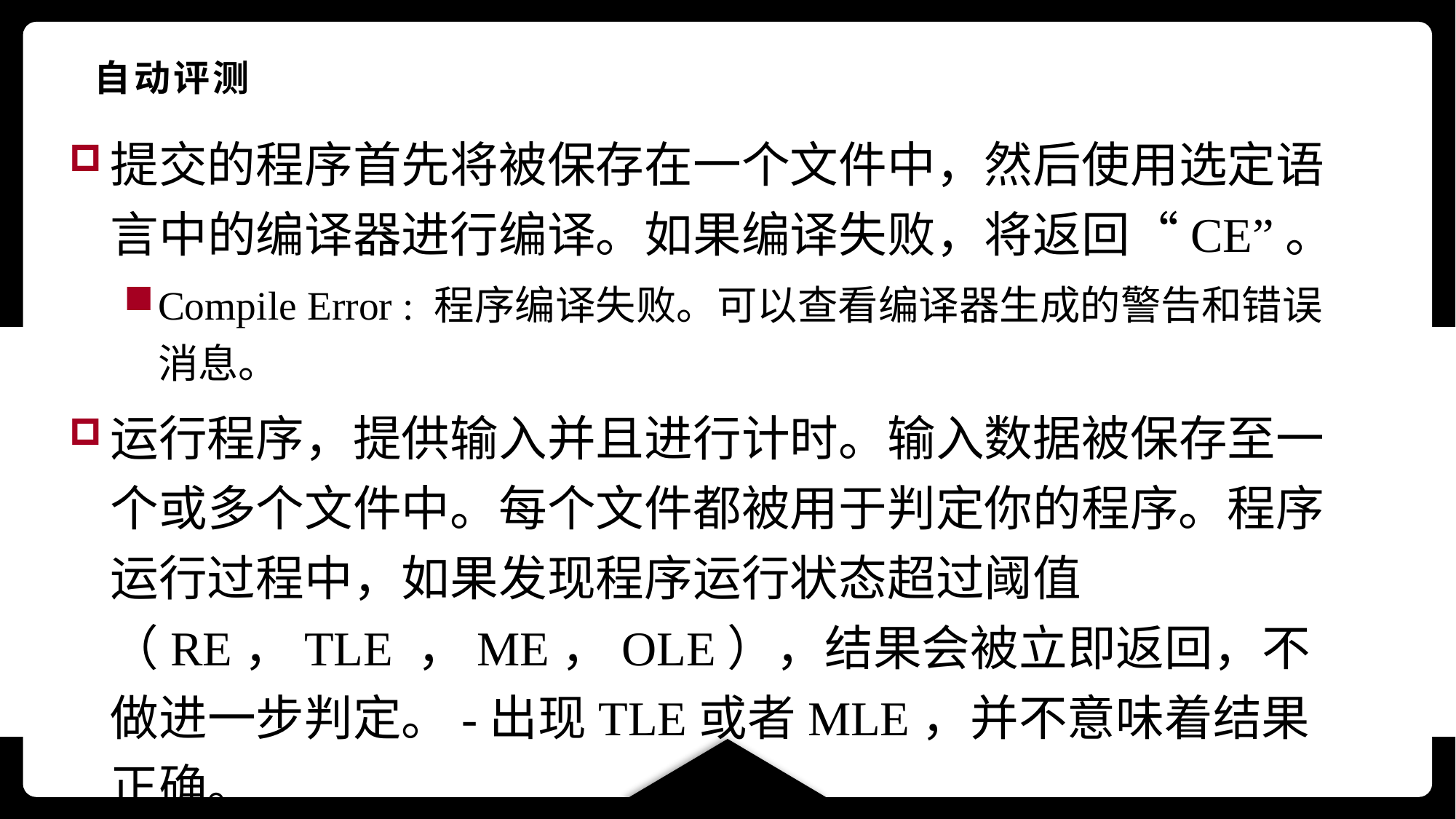

# 自动评测
提交的程序首先将被保存在一个文件中，然后使用选定语言中的编译器进行编译。如果编译失败，将返回“CE”。
Compile Error : 程序编译失败。可以查看编译器生成的警告和错误消息。
运行程序，提供输入并且进行计时。输入数据被保存至一个或多个文件中。每个文件都被用于判定你的程序。程序运行过程中，如果发现程序运行状态超过阈值（RE，TLE ，ME，OLE），结果会被立即返回，不做进一步判定。-出现TLE或者MLE，并不意味着结果正确。
47